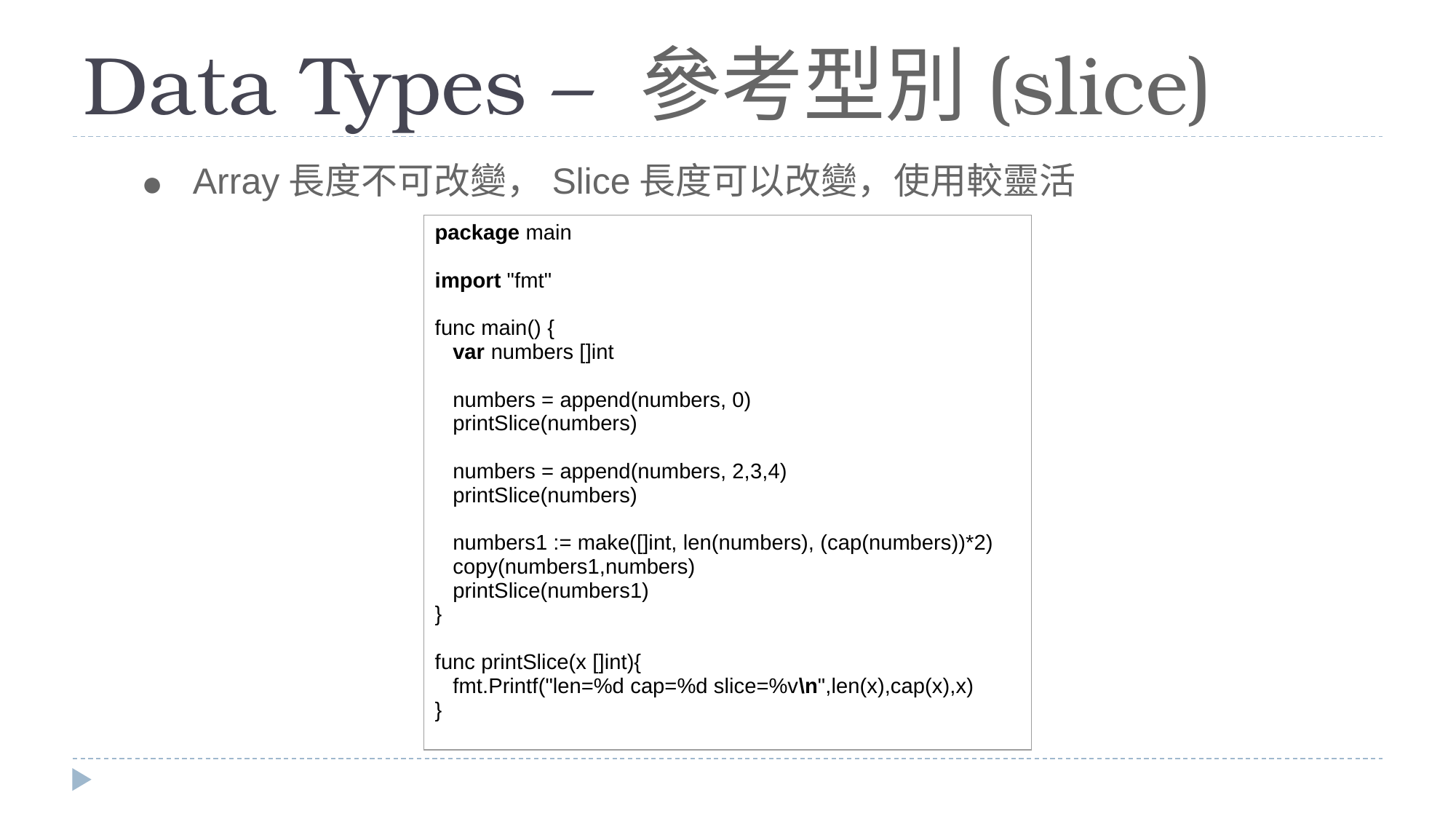

# Data Types – 參考型別(slice)
Array長度不可改變，Slice長度可以改變，使用較靈活
| package main import "fmt" func main() {    var numbers []int    numbers = append(numbers, 0)    printSlice(numbers)    numbers = append(numbers, 2,3,4)    printSlice(numbers)    numbers1 := make([]int, len(numbers), (cap(numbers))\*2)    copy(numbers1,numbers)    printSlice(numbers1)   } func printSlice(x []int){    fmt.Printf("len=%d cap=%d slice=%v\n",len(x),cap(x),x) } |
| --- |